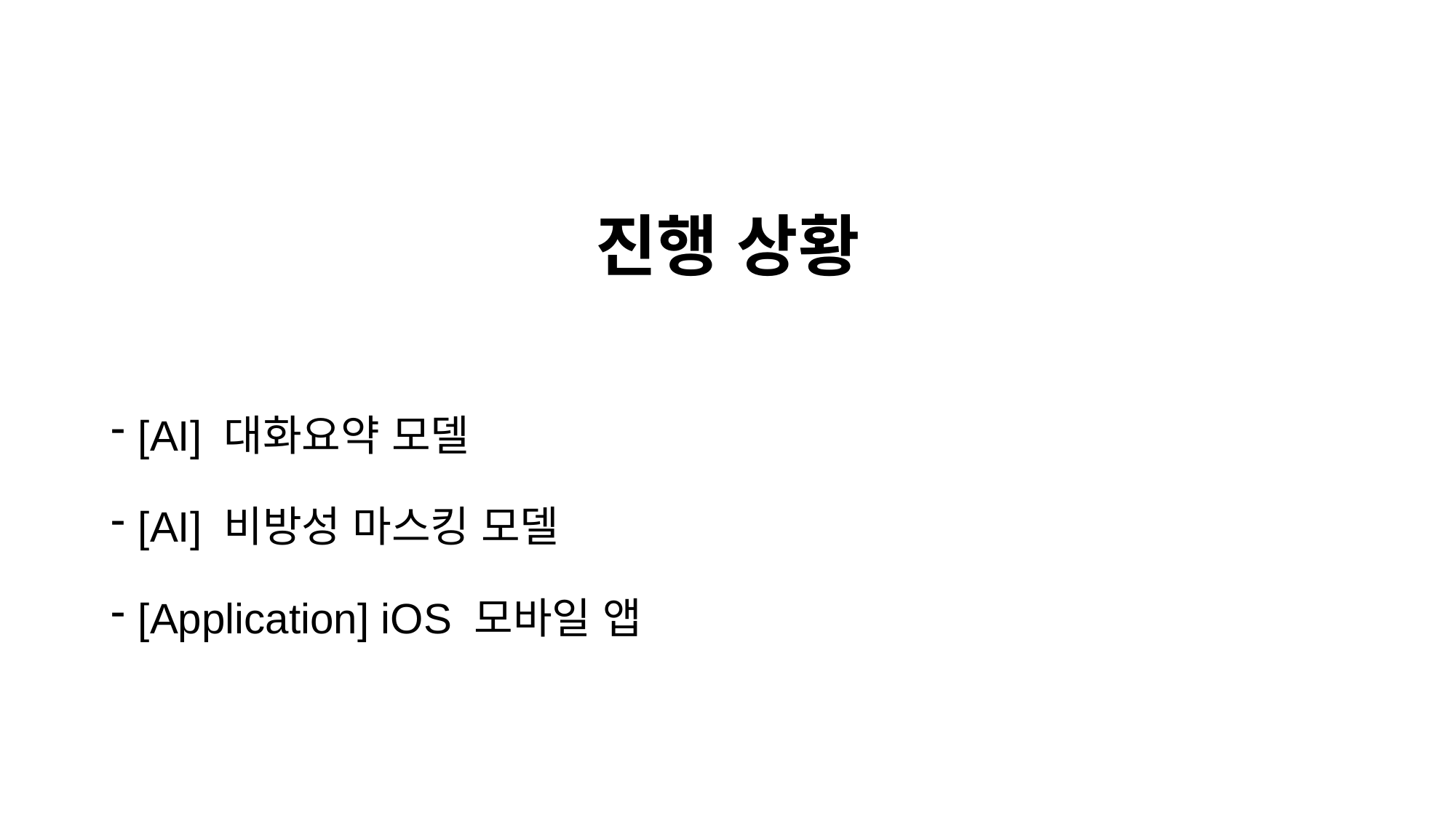

# 진행 상황
[AI] 대화요약 모델
[AI] 비방성 마스킹 모델
[Application] iOS 모바일 앱